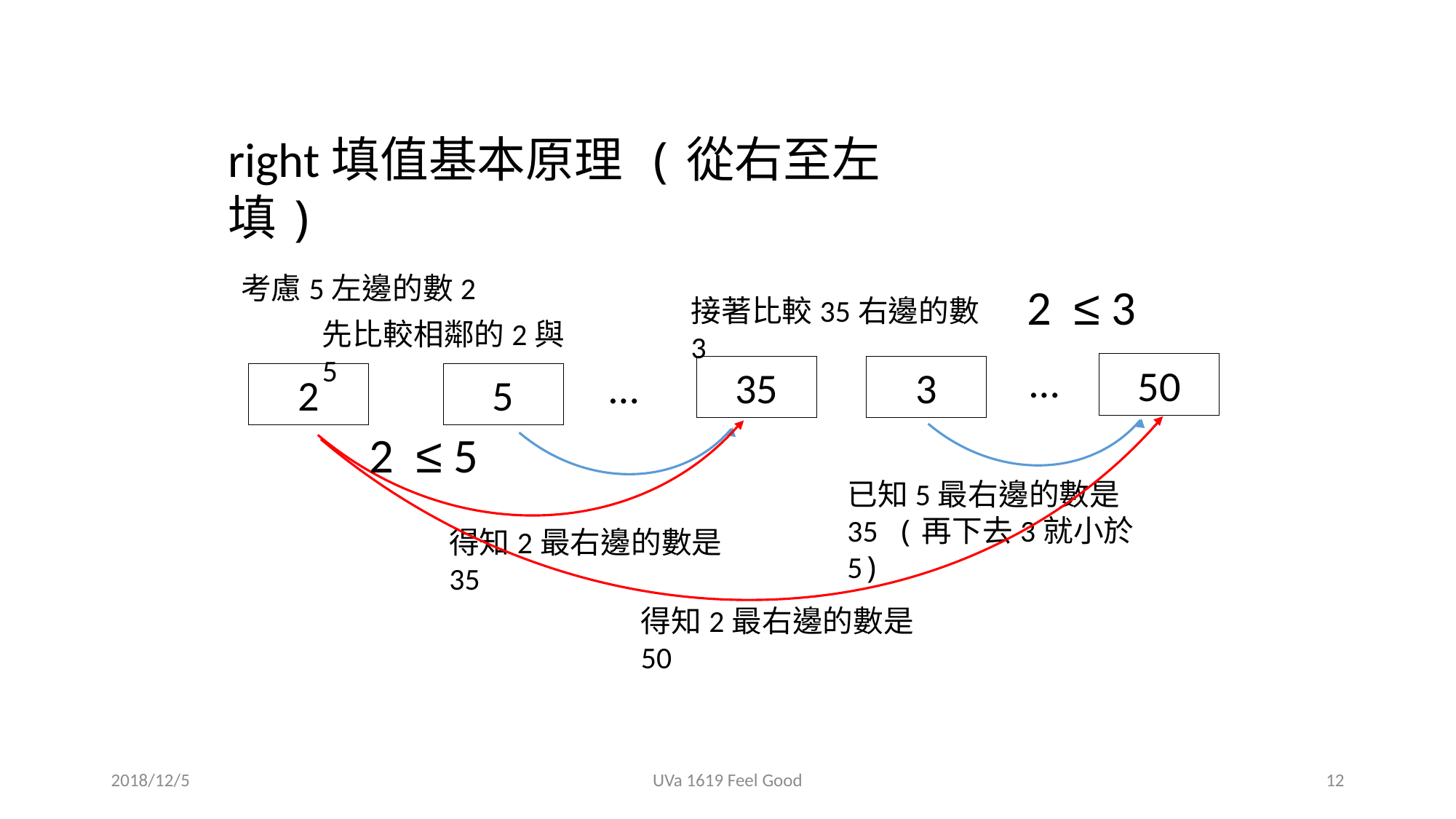

right填值基本原理 (從右至左填)

考慮5左邊的數2
2  ≤ 3
接著比較35右邊的數3
先比較相鄰的2與5
…
50
…
35
3
2
5
2  ≤ 5
已知5最右邊的數是35 (再下去3就小於5)
得知2最右邊的數是35
得知2最右邊的數是50
2018/12/5
UVa 1619 Feel Good
12